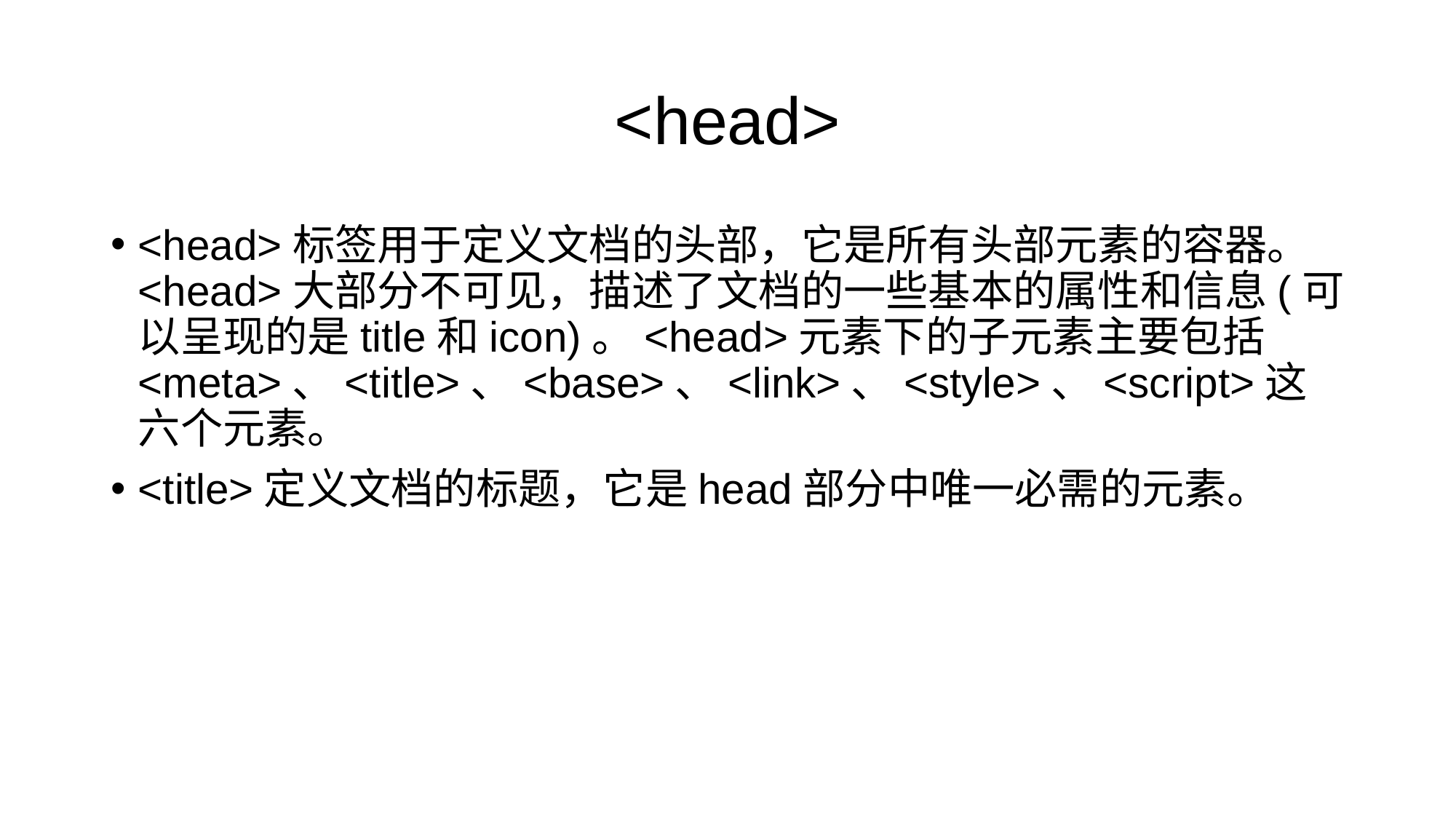

# <head>
<head>标签用于定义文档的头部，它是所有头部元素的容器。<head>大部分不可见，描述了文档的一些基本的属性和信息(可以呈现的是title和icon)。<head>元素下的子元素主要包括<meta>、<title>、<base>、<link>、<style>、<script>这六个元素。
<title>定义文档的标题，它是head部分中唯一必需的元素。